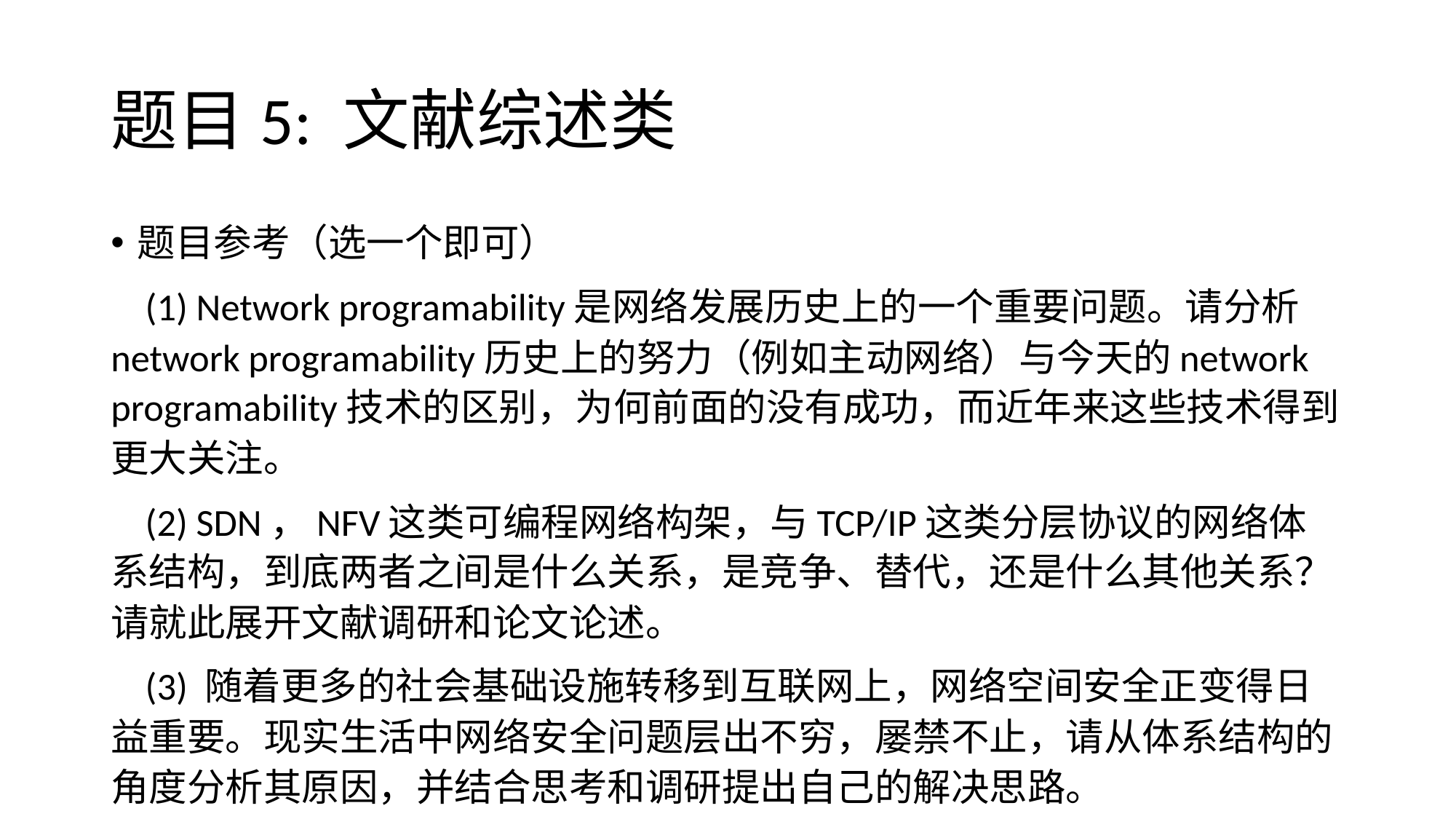

# 题目5: 文献综述类
题目参考（选一个即可）
    (1) Network programability是网络发展历史上的一个重要问题。请分析network programability历史上的努力（例如主动网络）与今天的network programability技术的区别，为何前面的没有成功，而近年来这些技术得到更大关注。
    (2) SDN，NFV这类可编程网络构架，与TCP/IP这类分层协议的网络体系结构，到底两者之间是什么关系，是竞争、替代，还是什么其他关系？请就此展开文献调研和论文论述。
    (3) 随着更多的社会基础设施转移到互联网上，网络空间安全正变得日益重要。现实生活中网络安全问题层出不穷，屡禁不止，请从体系结构的角度分析其原因，并结合思考和调研提出自己的解决思路。